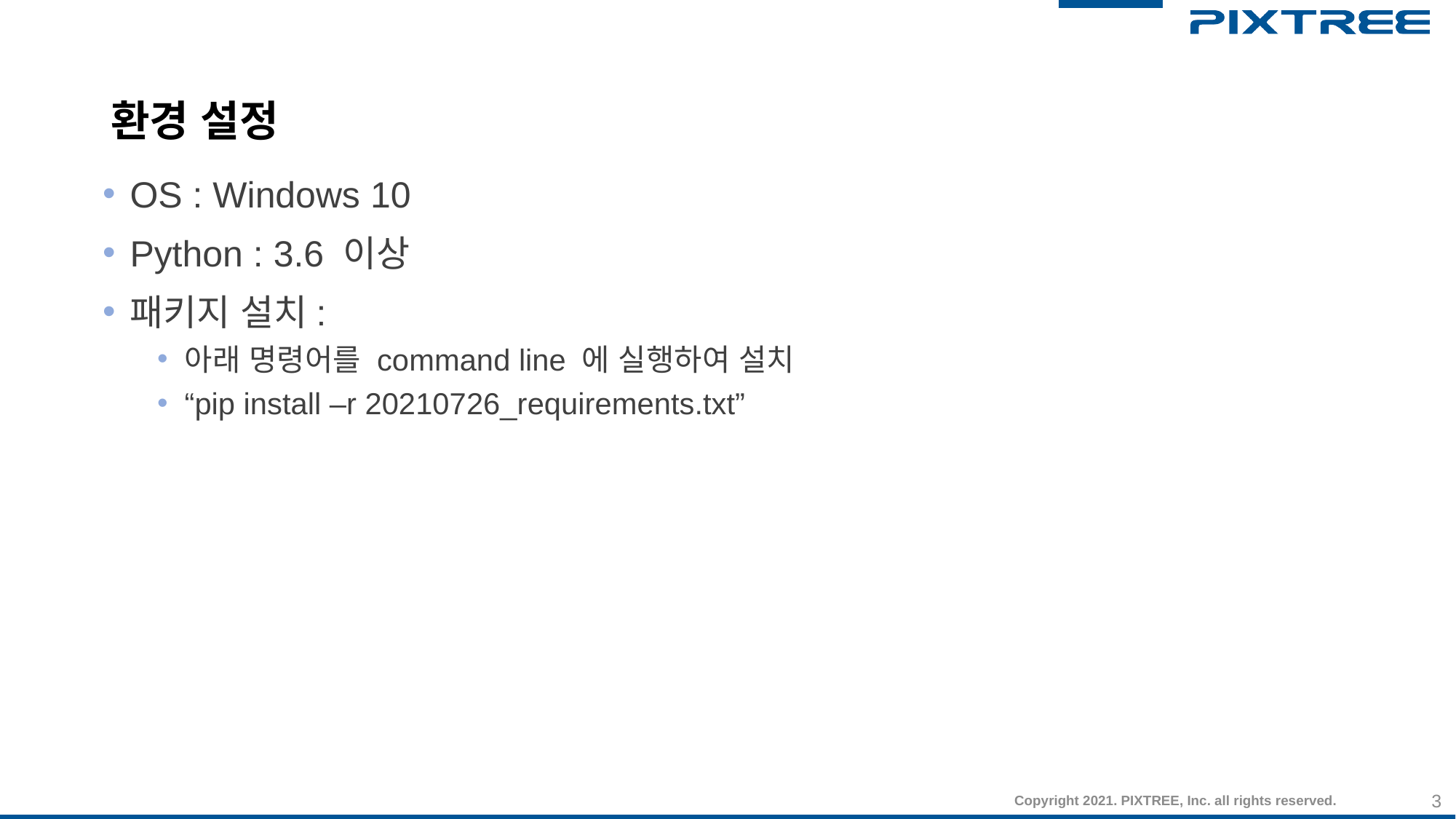

# 환경 설정
OS : Windows 10
Python : 3.6 이상
패키지 설치:
아래 명령어를 command line 에 실행하여 설치
“pip install –r 20210726_requirements.txt”
Copyright 2021. PIXTREE, Inc. all rights reserved.
3